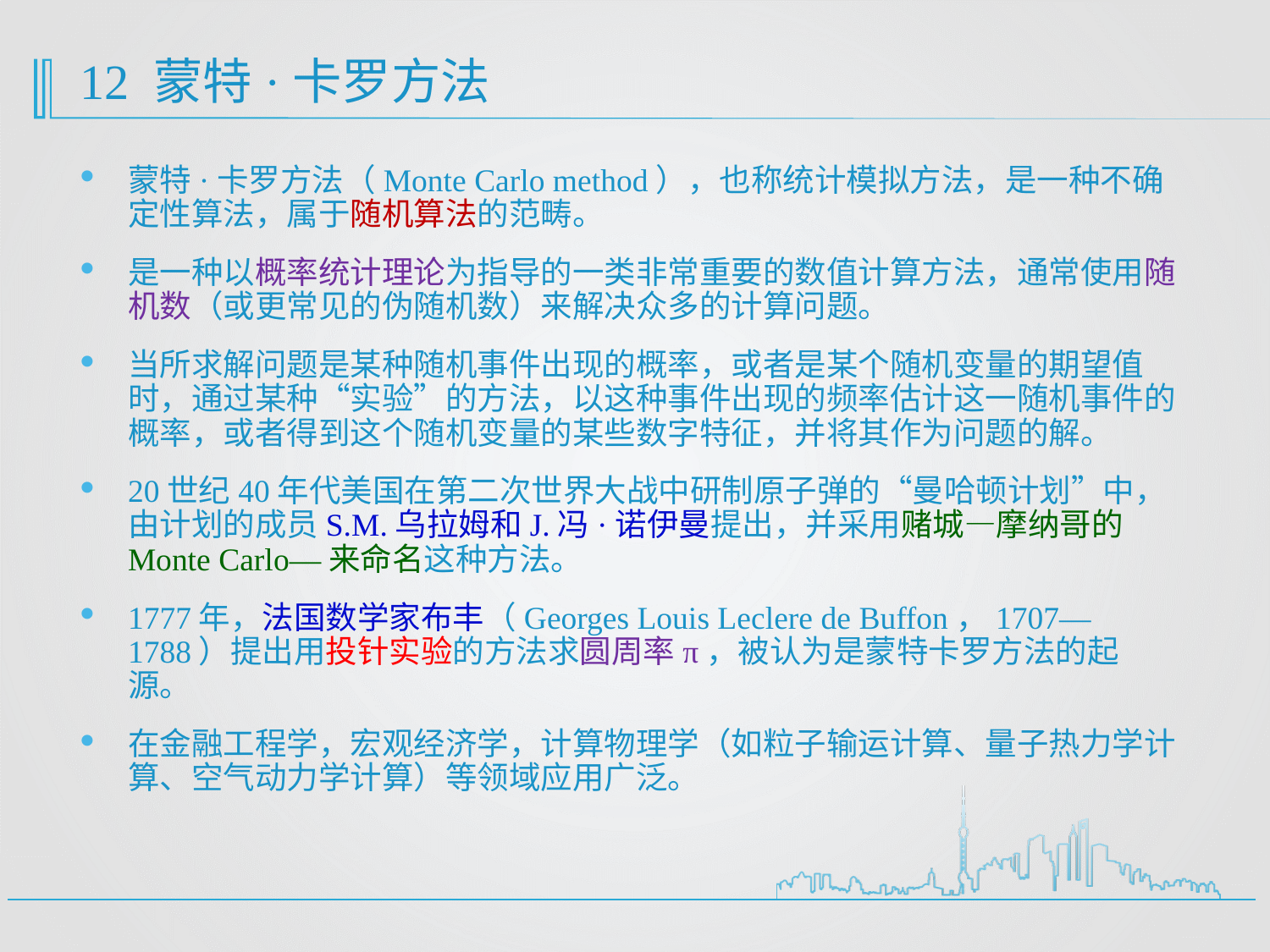

# 12 蒙特·卡罗方法
蒙特·卡罗方法（Monte Carlo method），也称统计模拟方法，是一种不确定性算法，属于随机算法的范畴。
是一种以概率统计理论为指导的一类非常重要的数值计算方法，通常使用随机数（或更常见的伪随机数）来解决众多的计算问题。
当所求解问题是某种随机事件出现的概率，或者是某个随机变量的期望值时，通过某种“实验”的方法，以这种事件出现的频率估计这一随机事件的概率，或者得到这个随机变量的某些数字特征，并将其作为问题的解。
20世纪40年代美国在第二次世界大战中研制原子弹的“曼哈顿计划”中，由计划的成员S.M.乌拉姆和J.冯·诺伊曼提出，并采用赌城—摩纳哥的Monte Carlo—来命名这种方法。
1777年，法国数学家布丰（Georges Louis Leclere de Buffon，1707—1788）提出用投针实验的方法求圆周率π，被认为是蒙特卡罗方法的起源。
在金融工程学，宏观经济学，计算物理学（如粒子输运计算、量子热力学计算、空气动力学计算）等领域应用广泛。